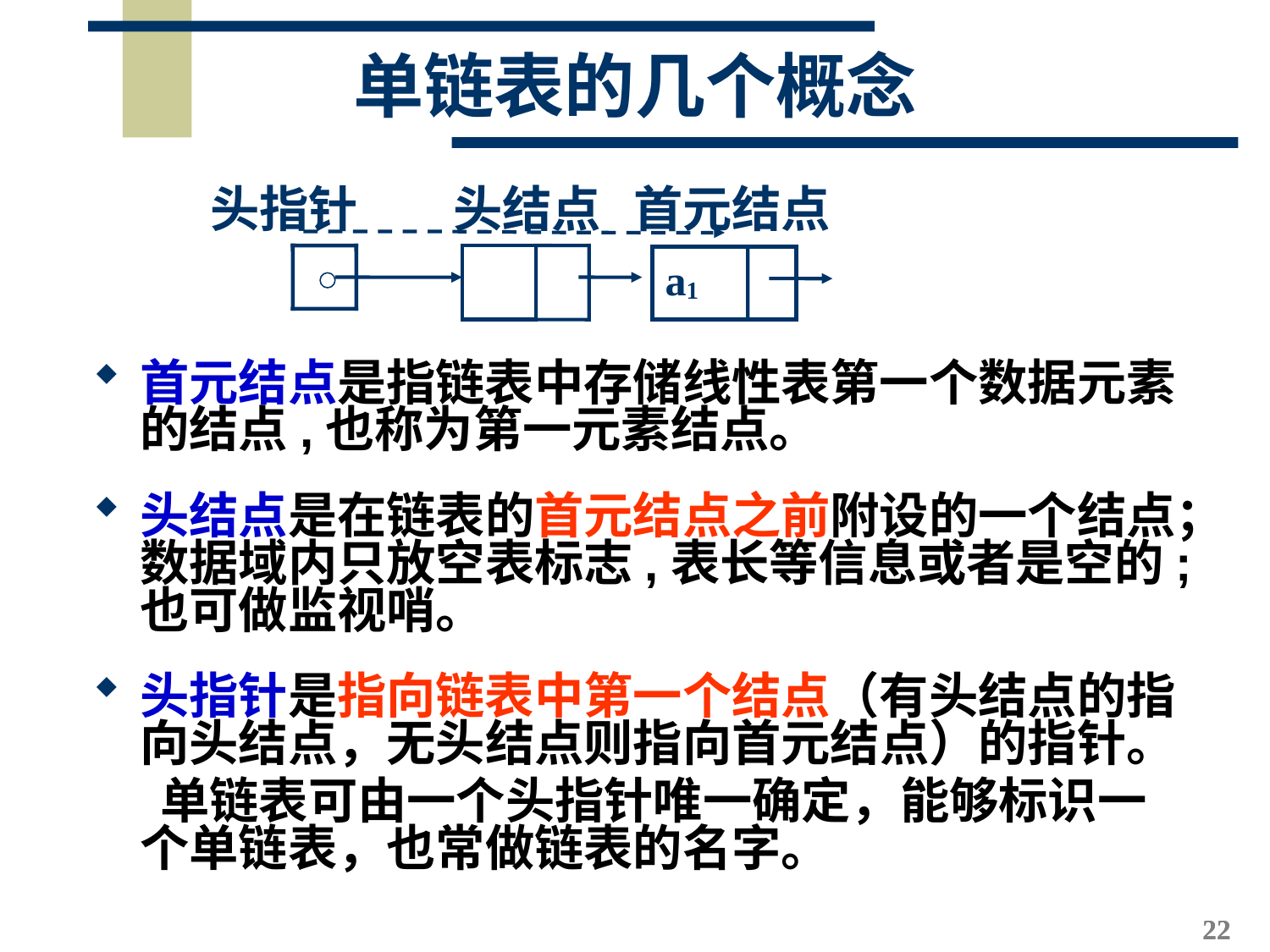

# 单链表的几个概念
头指针
头结点

首元结点
a1

首元结点是指链表中存储线性表第一个数据元素的结点,也称为第一元素结点。

头结点是在链表的首元结点之前附设的一个结点；数据域内只放空表标志,表长等信息或者是空的;也可做监视哨。

头指针是指向链表中第一个结点（有头结点的指向头结点，无头结点则指向首元结点）的指针。
     单链表可由一个头指针唯一确定，能够标识一个单链表，也常做链表的名字。